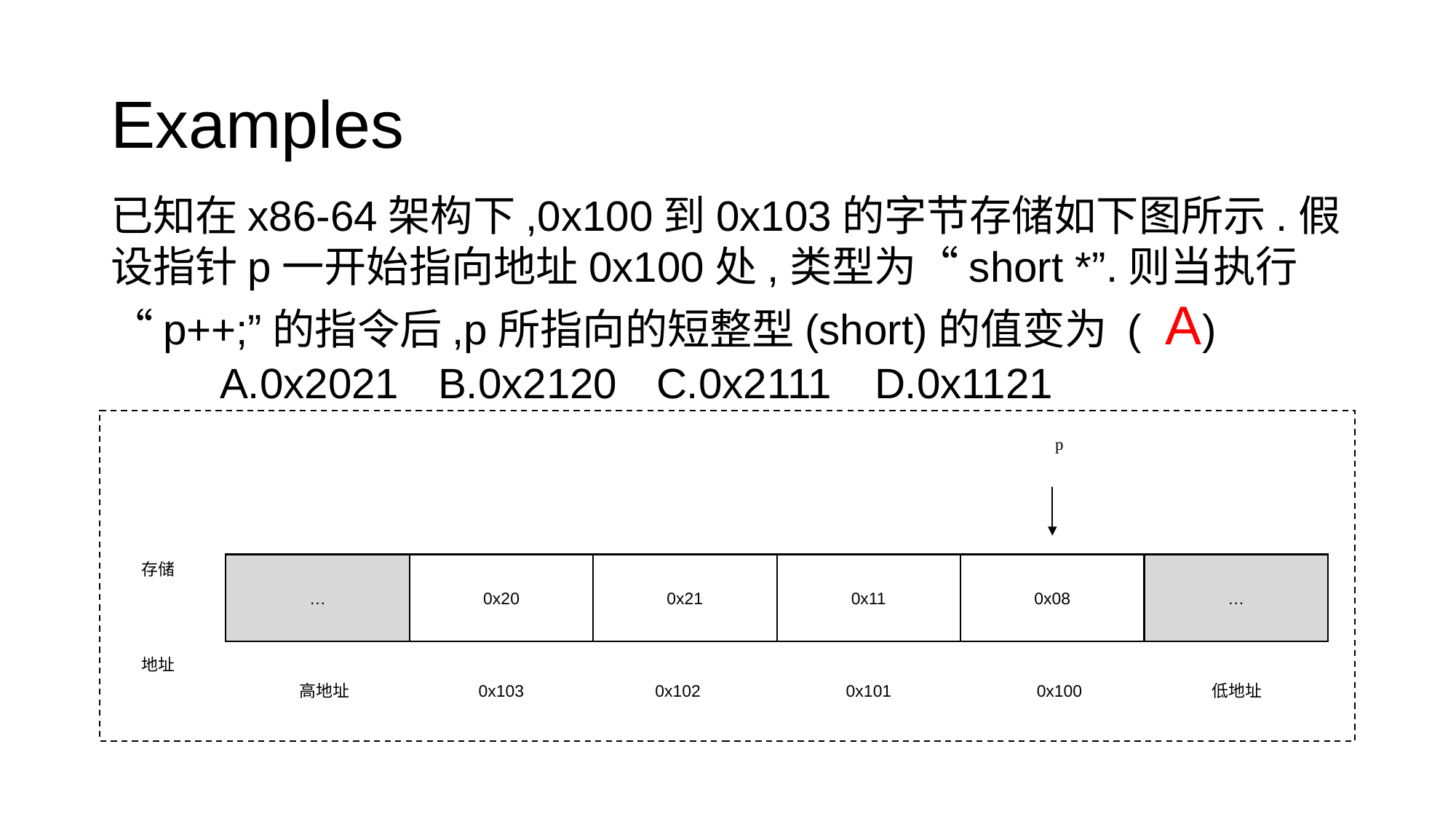

# Examples
已知在x86-64架构下,0x100到0x103的字节存储如下图所示.假设指针p一开始指向地址0x100处,类型为“short *”.则当执行“p++;”的指令后,p所指向的短整型(short)的值变为 (  A	)
	A.0x2021	B.0x2120	C.0x2111	D.0x1121
p

存储
…
0x20
0x21
0x11
0x08
…
高地址
0x103
0x102
0x101
0x100
低地址
地址